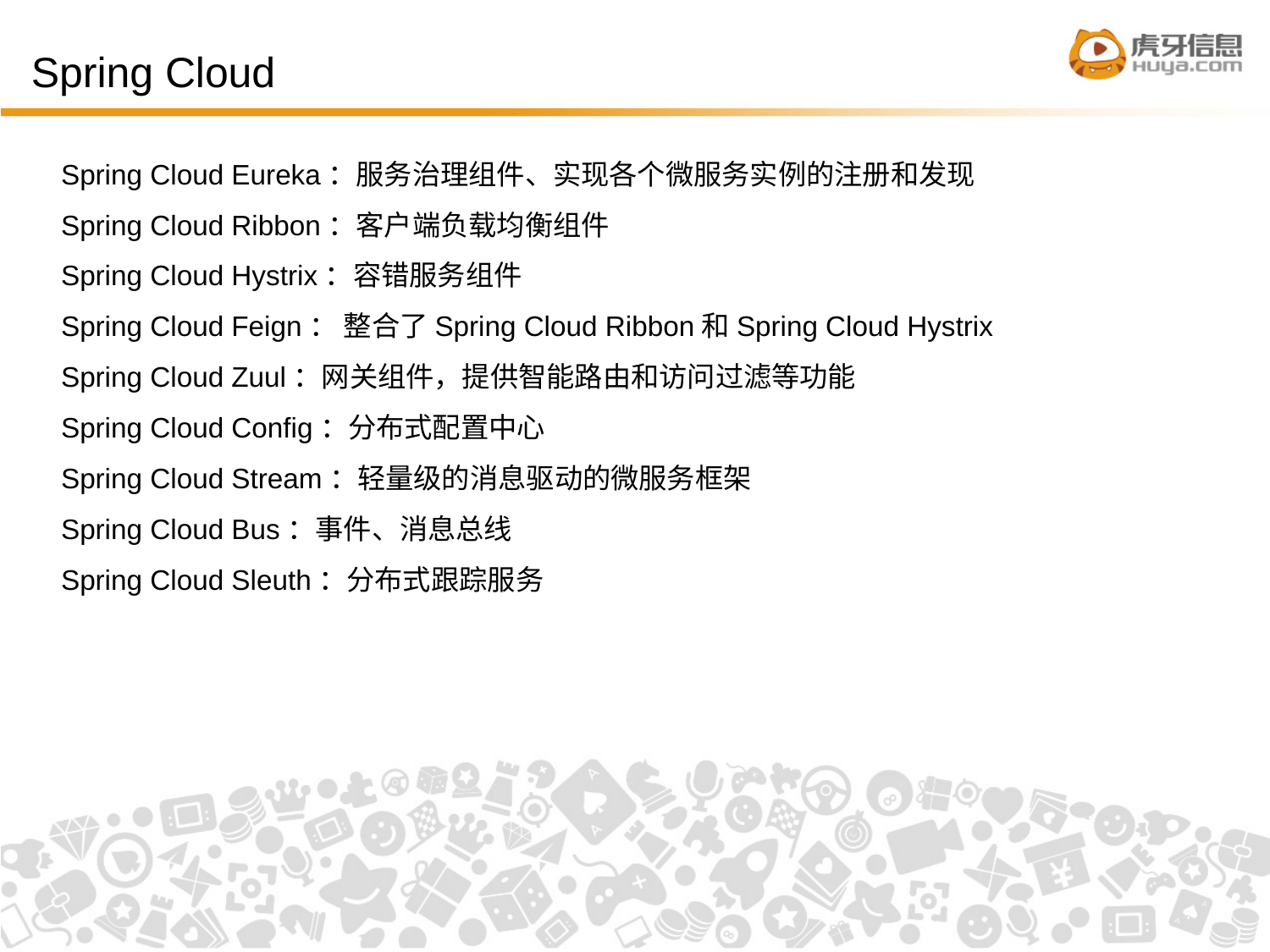

Spring Cloud
Spring Cloud Eureka：服务治理组件、实现各个微服务实例的注册和发现
Spring Cloud Ribbon：客户端负载均衡组件
Spring Cloud Hystrix：容错服务组件
Spring Cloud Feign： 整合了Spring Cloud Ribbon和Spring Cloud Hystrix
Spring Cloud Zuul：网关组件，提供智能路由和访问过滤等功能
Spring Cloud Config：分布式配置中心
Spring Cloud Stream：轻量级的消息驱动的微服务框架
Spring Cloud Bus：事件、消息总线
Spring Cloud Sleuth：分布式跟踪服务